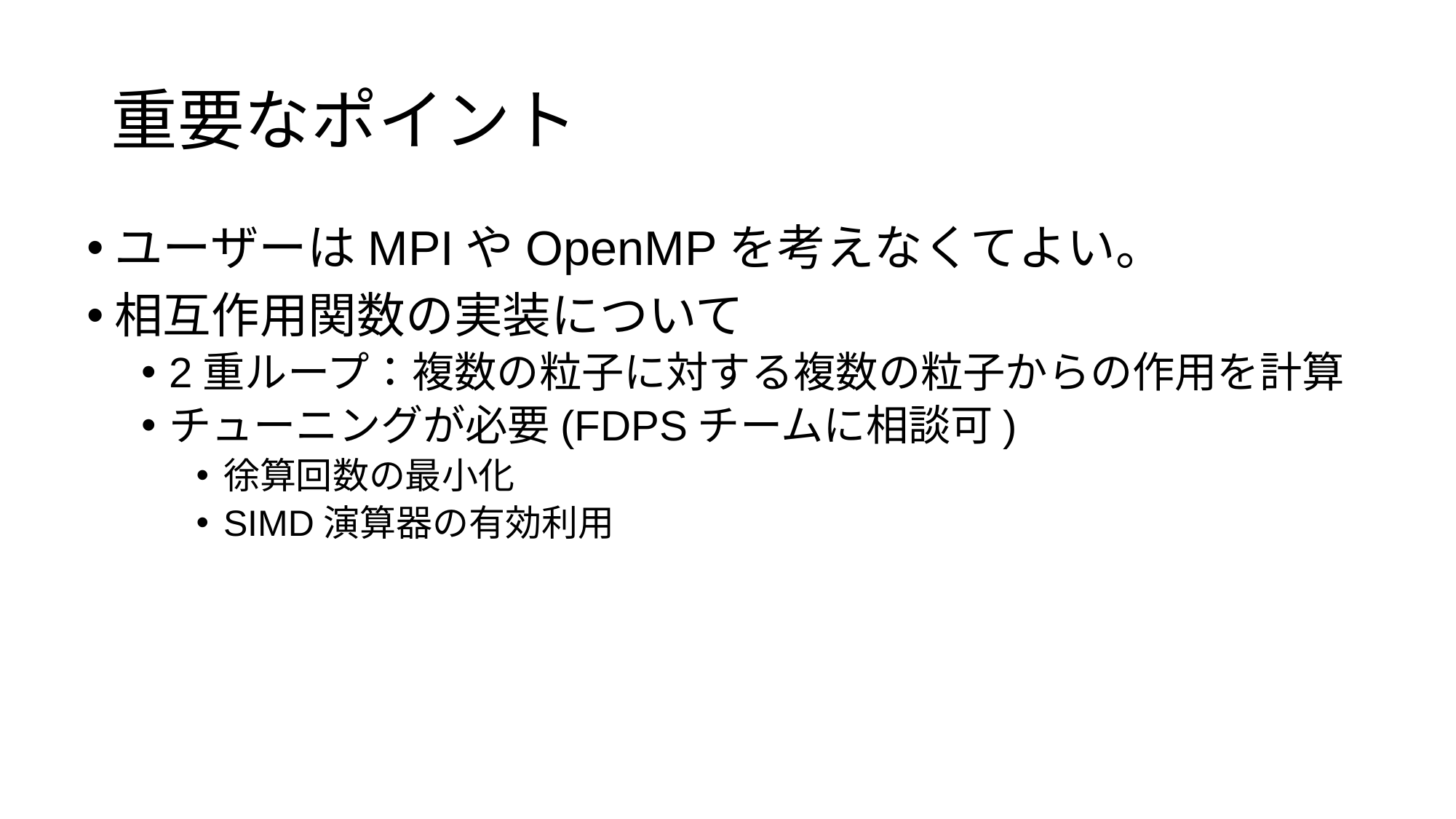

# 重要なポイント
ユーザーはMPIやOpenMPを考えなくてよい。
相互作用関数の実装について
2重ループ：複数の粒子に対する複数の粒子からの作用を計算
チューニングが必要(FDPSチームに相談可)
徐算回数の最小化
SIMD演算器の有効利用